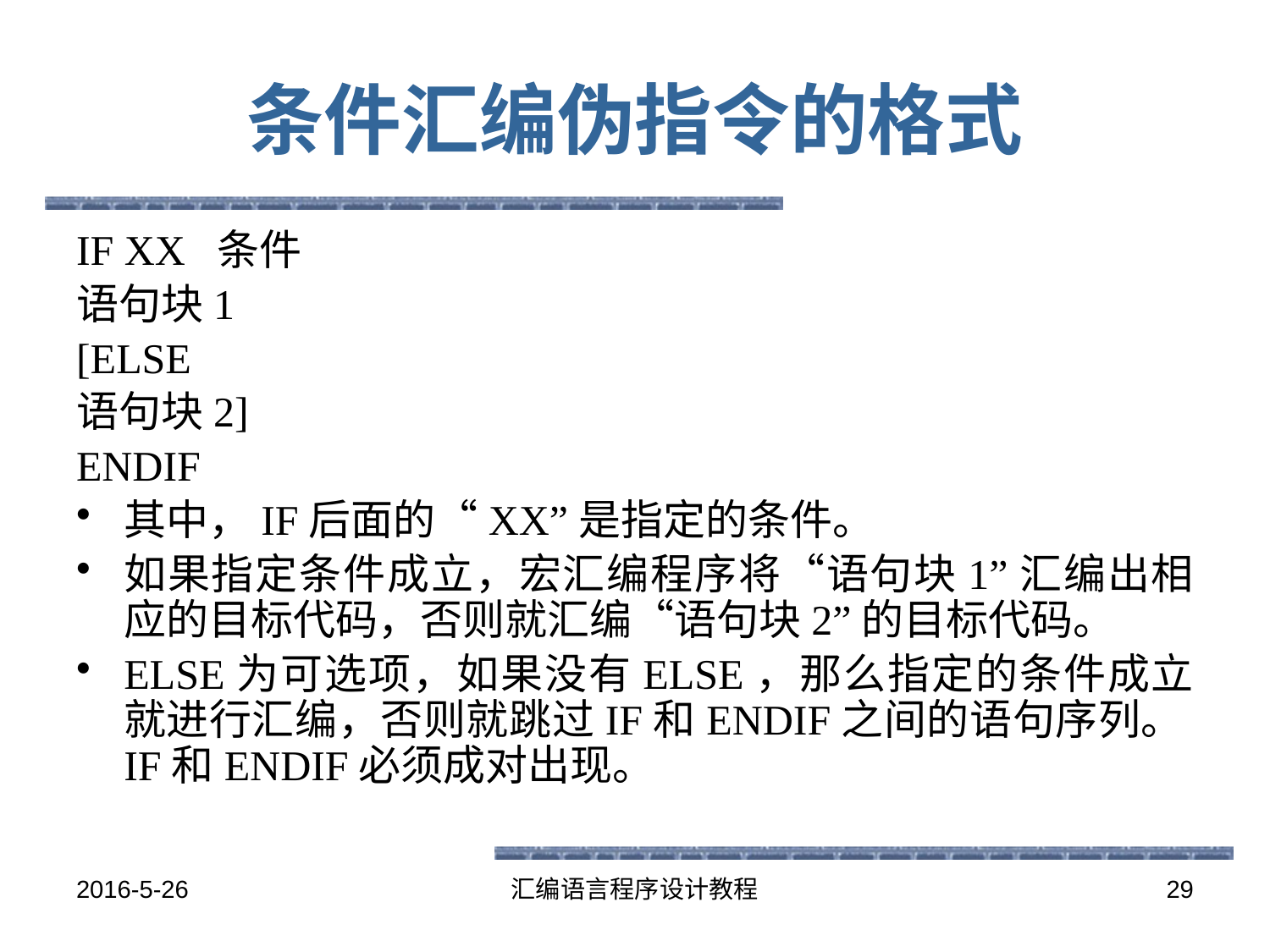

# 条件汇编伪指令的格式
IF XX  条件
语句块1
[ELSE
语句块2]
ENDIF
其中，IF后面的“XX”是指定的条件。
如果指定条件成立，宏汇编程序将“语句块1”汇编出相应的目标代码，否则就汇编“语句块2”的目标代码。
ELSE为可选项，如果没有ELSE，那么指定的条件成立就进行汇编，否则就跳过IF和ENDIF之间的语句序列。IF和ENDIF必须成对出现。
2016-5-26
汇编语言程序设计教程
29